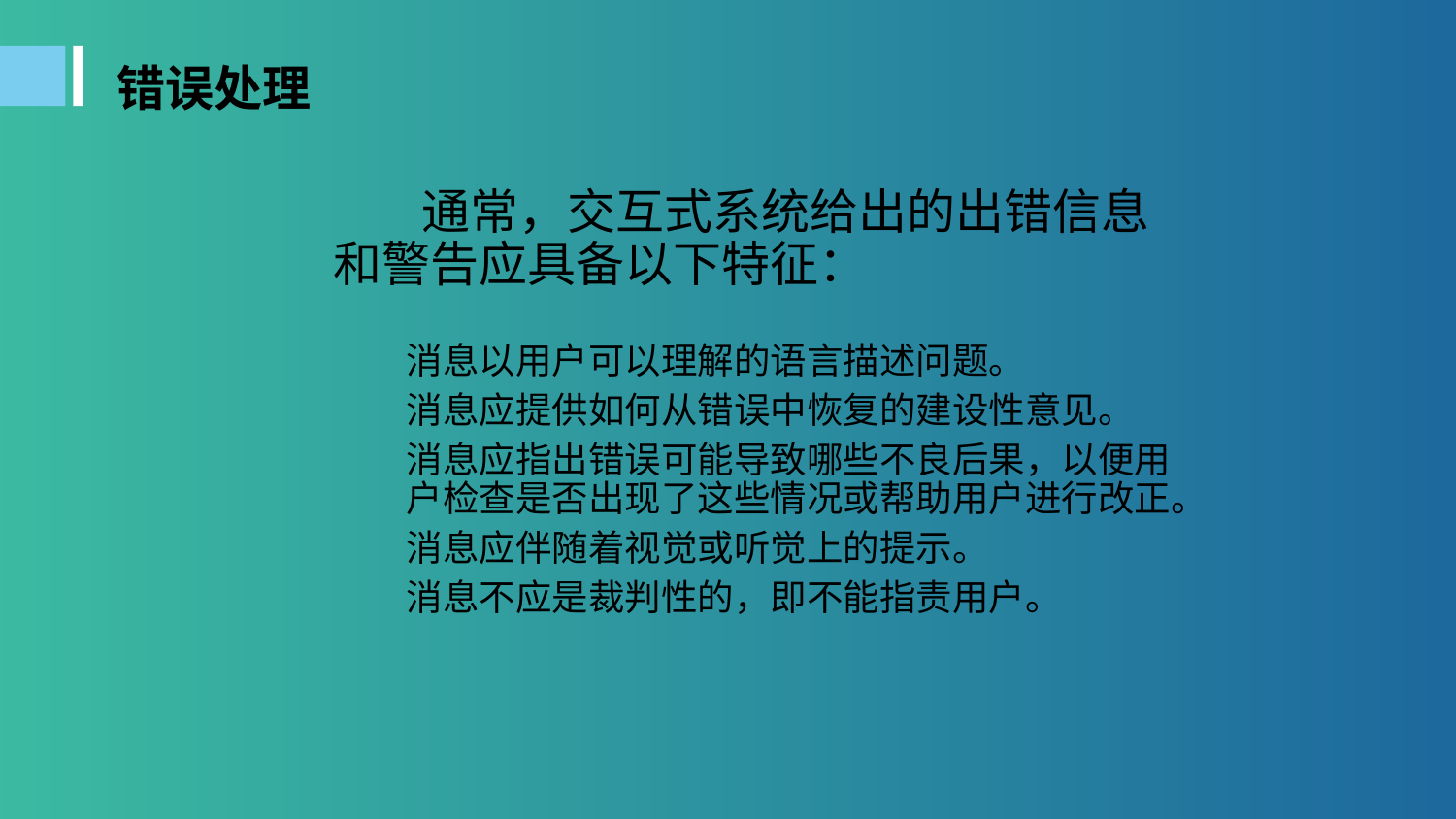

错误处理

       通常，交互式系统给出的出错信息和警告应具备以下特征：

消息以用户可以理解的语言描述问题。
消息应提供如何从错误中恢复的建设性意见。
消息应指出错误可能导致哪些不良后果，以便用户检查是否出现了这些情况或帮助用户进行改正。
消息应伴随着视觉或听觉上的提示。
消息不应是裁判性的，即不能指责用户。